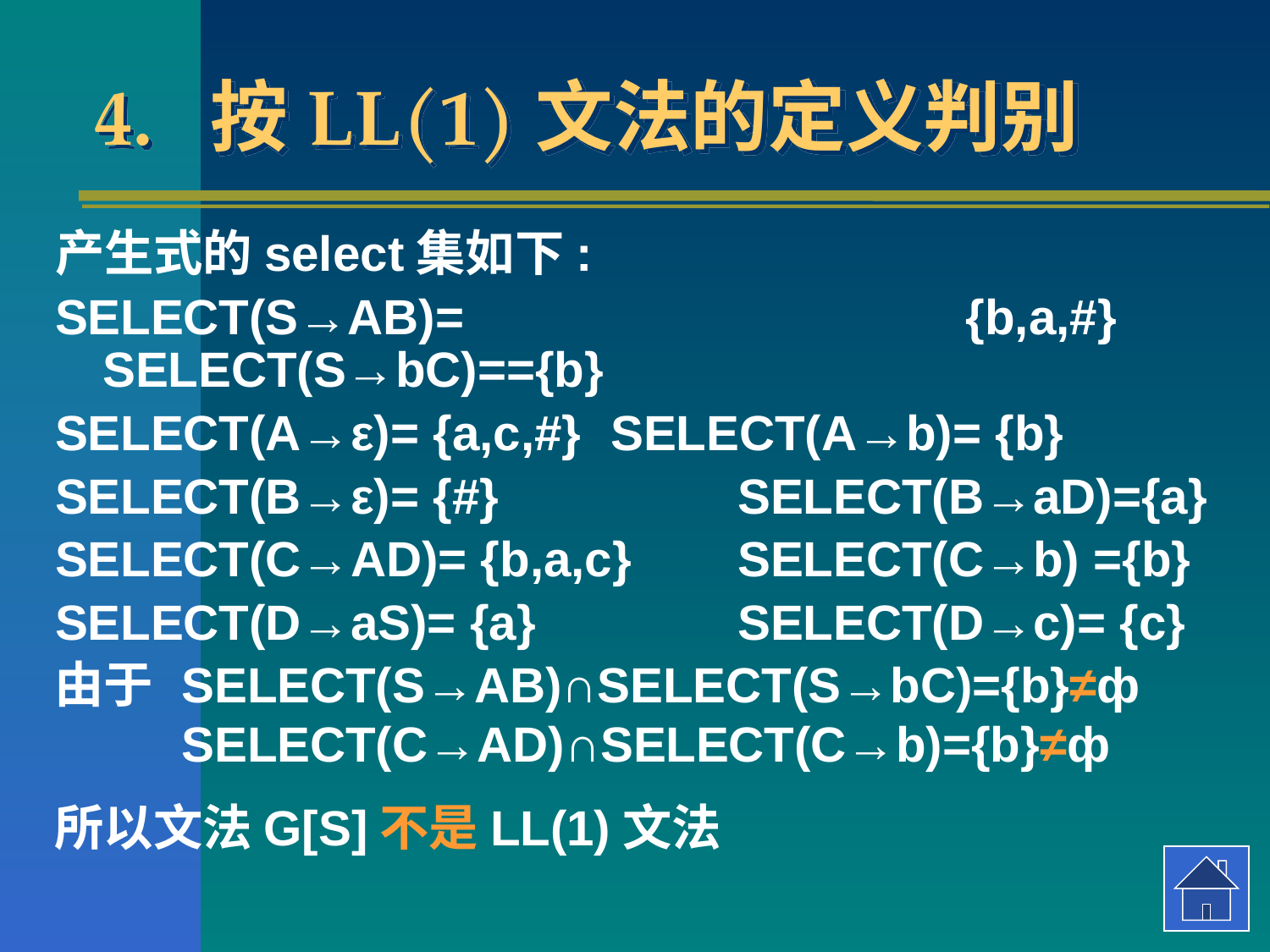

# 4.  按LL(1)文法的定义判别
产生式的select集如下:
SELECT(S→AB)= {b,a,#}	SELECT(S→bC)=={b}
SELECT(A→ε)= {a,c,#}	SELECT(A→b)= {b}
SELECT(B→ε)= {#}		SELECT(B→aD)={a}
SELECT(C→AD)= {b,a,c}	SELECT(C→b) ={b}
SELECT(D→aS)= {a}		SELECT(D→c)= {c}
由于	SELECT(S→AB)∩SELECT(S→bC)={b}≠ф              	SELECT(C→AD)∩SELECT(C→b)={b}≠ф
所以文法G[S]不是LL(1)文法